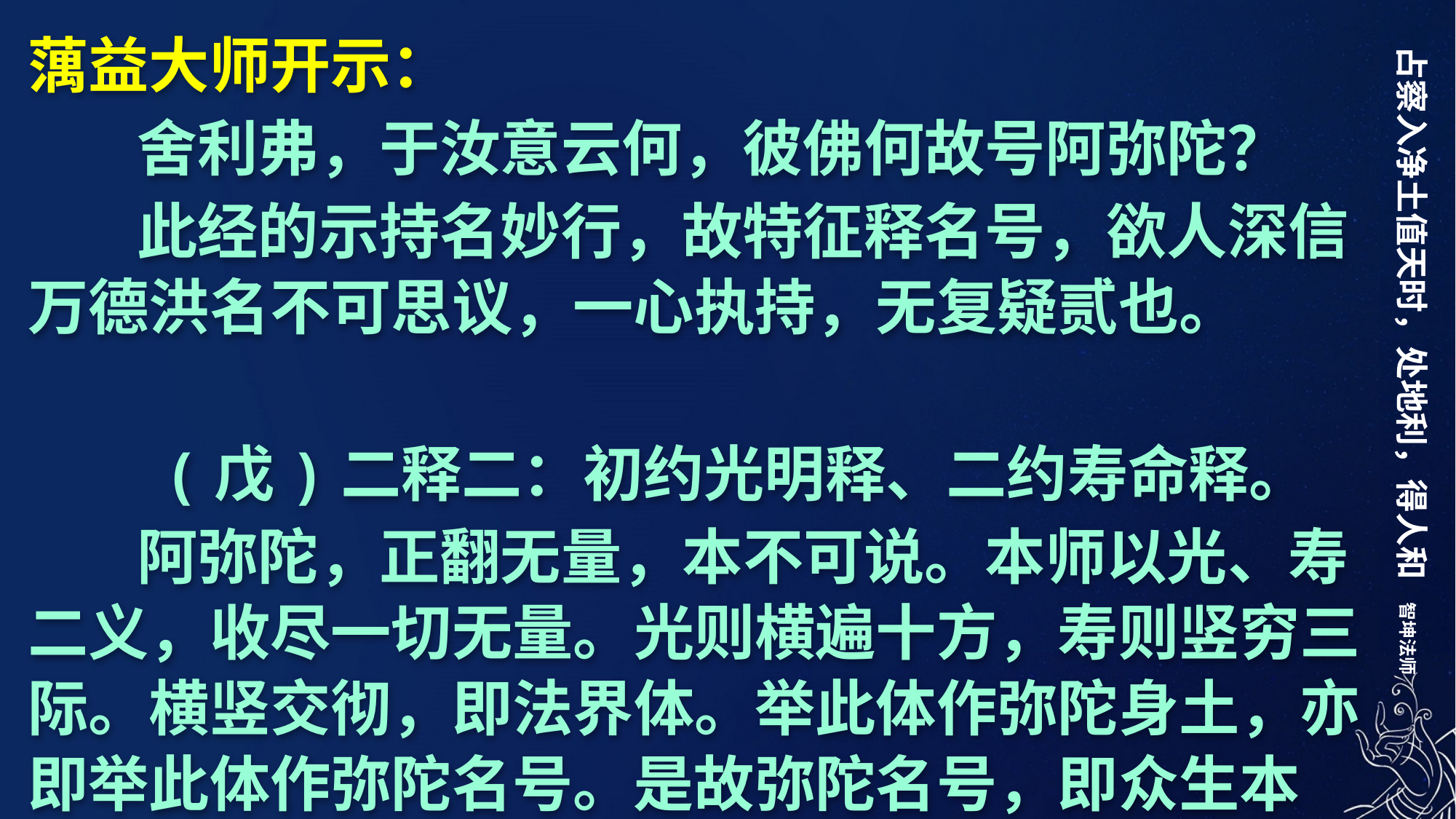

蕅益大师开示：
	舍利弗，于汝意云何，彼佛何故号阿弥陀？
	此经的示持名妙行，故特征释名号，欲人深信万德洪名不可思议，一心执持，无复疑贰也。

　　(戊)二释二：初约光明释、二约寿命释。
　	阿弥陀，正翻无量，本不可说。本师以光、寿二义，收尽一切无量。光则横遍十方，寿则竖穷三际。横竖交彻，即法界体。举此体作弥陀身土，亦即举此体作弥陀名号。是故弥陀名号，即众生本